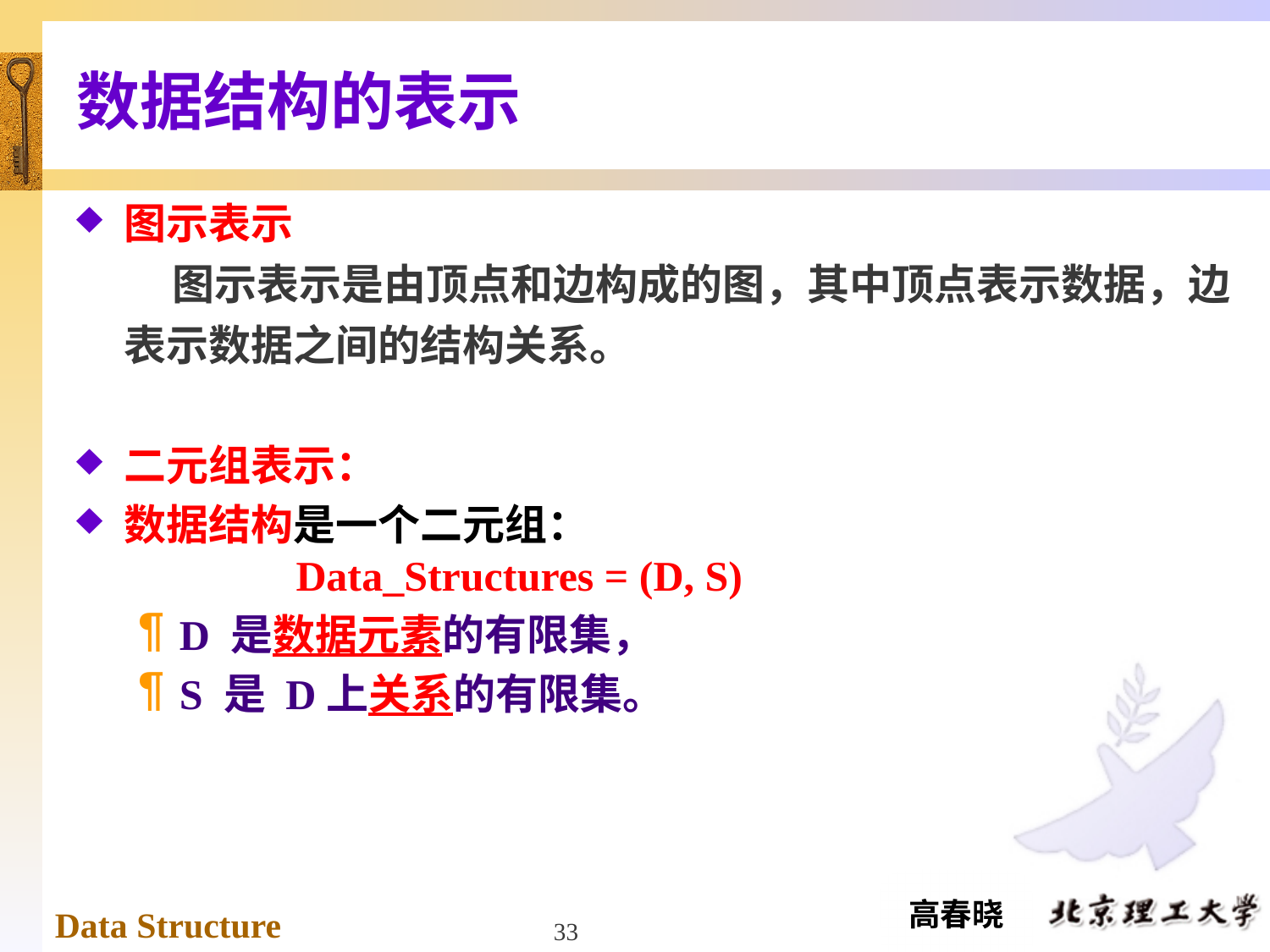

# 数据结构的表示
图示表示
	    图示表示是由顶点和边构成的图，其中顶点表示数据，边表示数据之间的结构关系。

二元组表示：
数据结构是一个二元组：
                 Data_Structures = (D, S)
D 是数据元素的有限集，
S 是 D上关系的有限集。
33